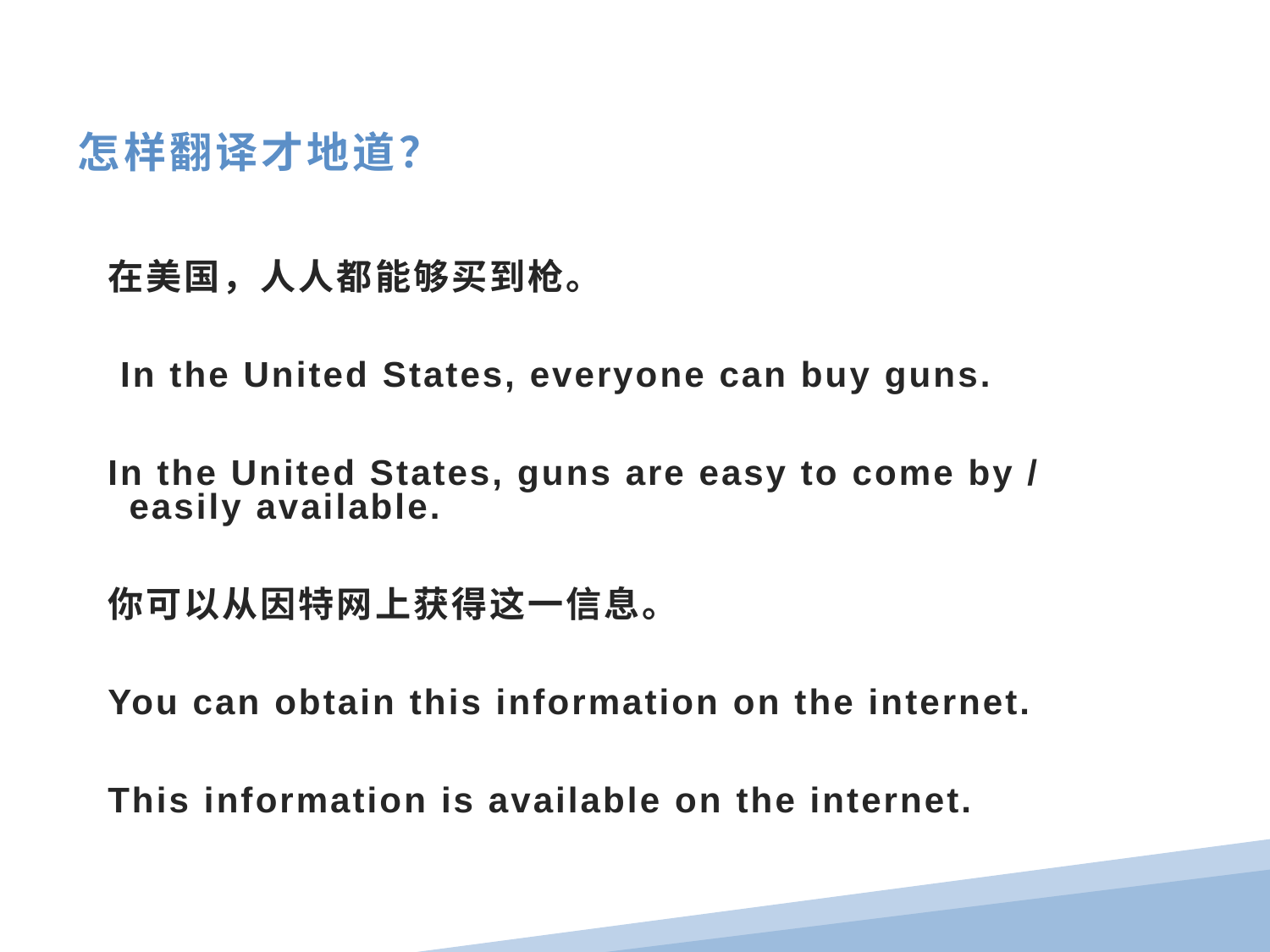

怎样翻译才地道？
在美国，人人都能够买到枪。

 In the United States, everyone can buy guns.

In the United States, guns are easy to come by / easily available.

你可以从因特网上获得这一信息。

You can obtain this information on the internet.

This information is available on the internet.